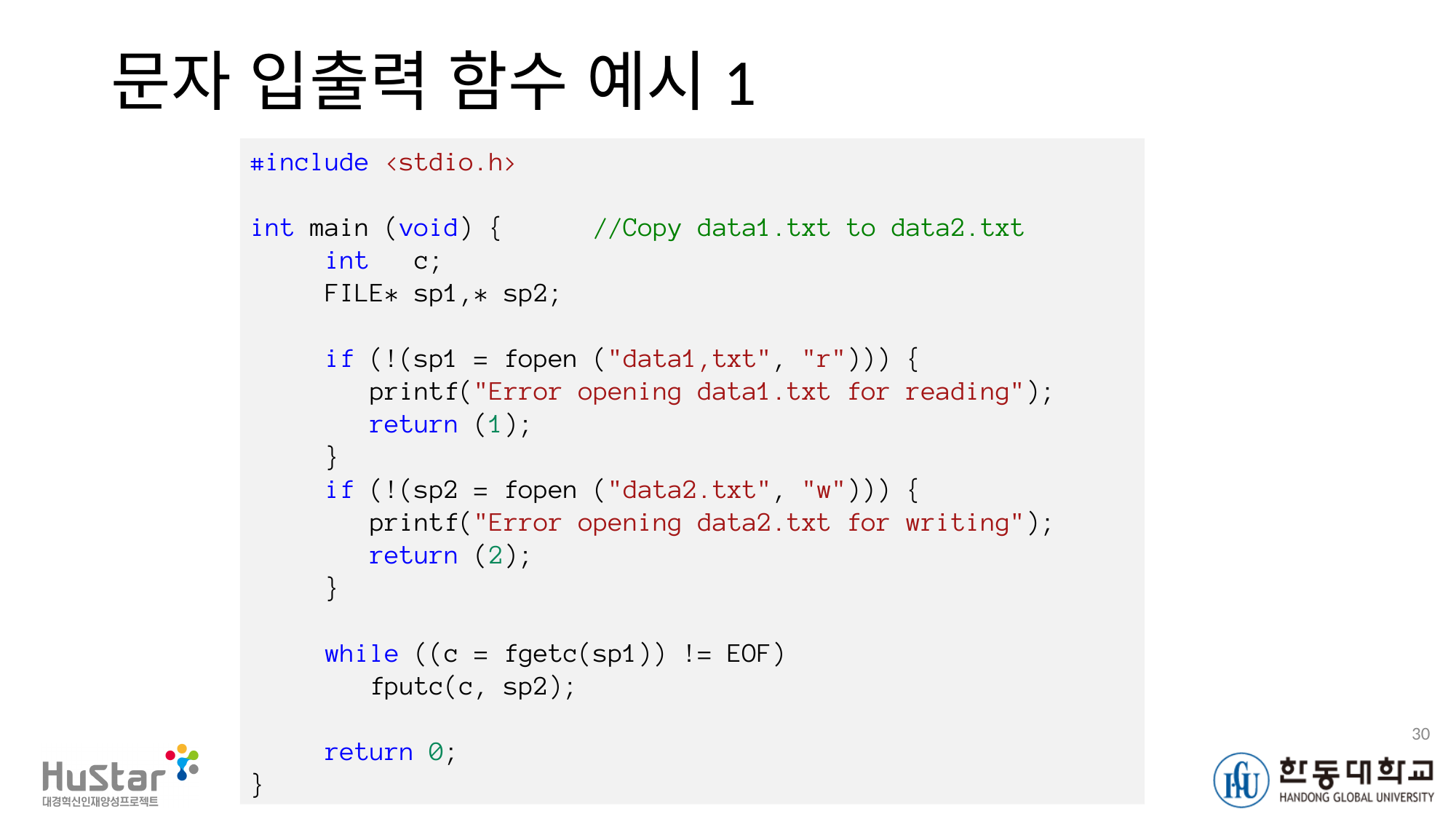

# 문자 입출력 함수 예시1

#include <stdio.h>
int main (void) {      //Copy data1.txt to data2.txt
     int   c;
     FILE* sp1,* sp2;
     if (!(sp1 = fopen ("data1,txt", "r"))) {
        printf("Error opening data1.txt for reading");
        return (1);
     }
     if (!(sp2 = fopen ("data2.txt", "w"))) {
        printf("Error opening data2.txt for writing");
        return (2);
     }

     while ((c = fgetc(sp1)) != EOF)
        fputc(c, sp2);
     return 0;
}
30
Hustar로봇아카데미